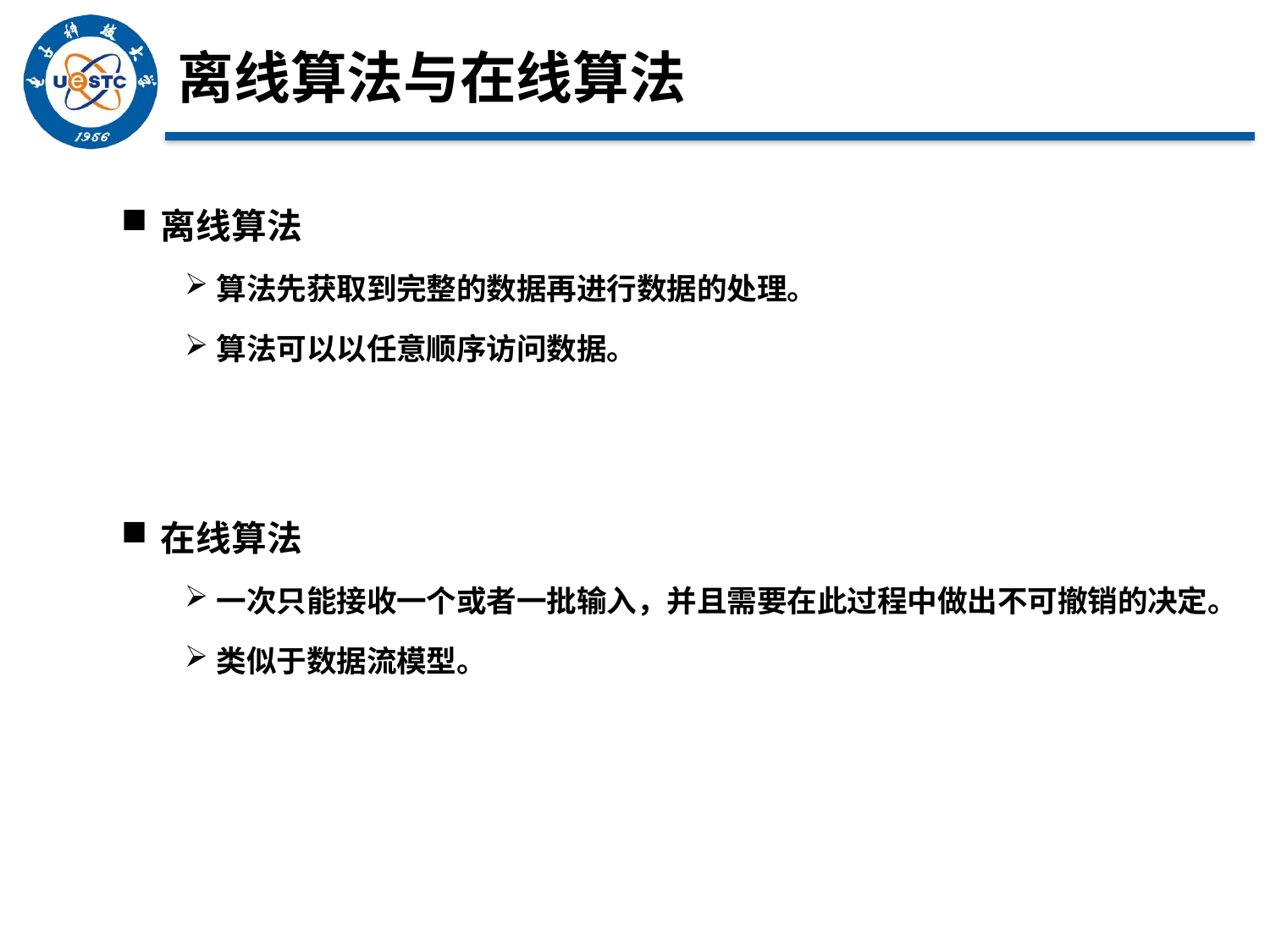

# 离线算法与在线算法
离线算法
算法先获取到完整的数据再进行数据的处理。
算法可以以任意顺序访问数据。

在线算法
一次只能接收一个或者一批输入，并且需要在此过程中做出不可撤销的决定。
类似于数据流模型。